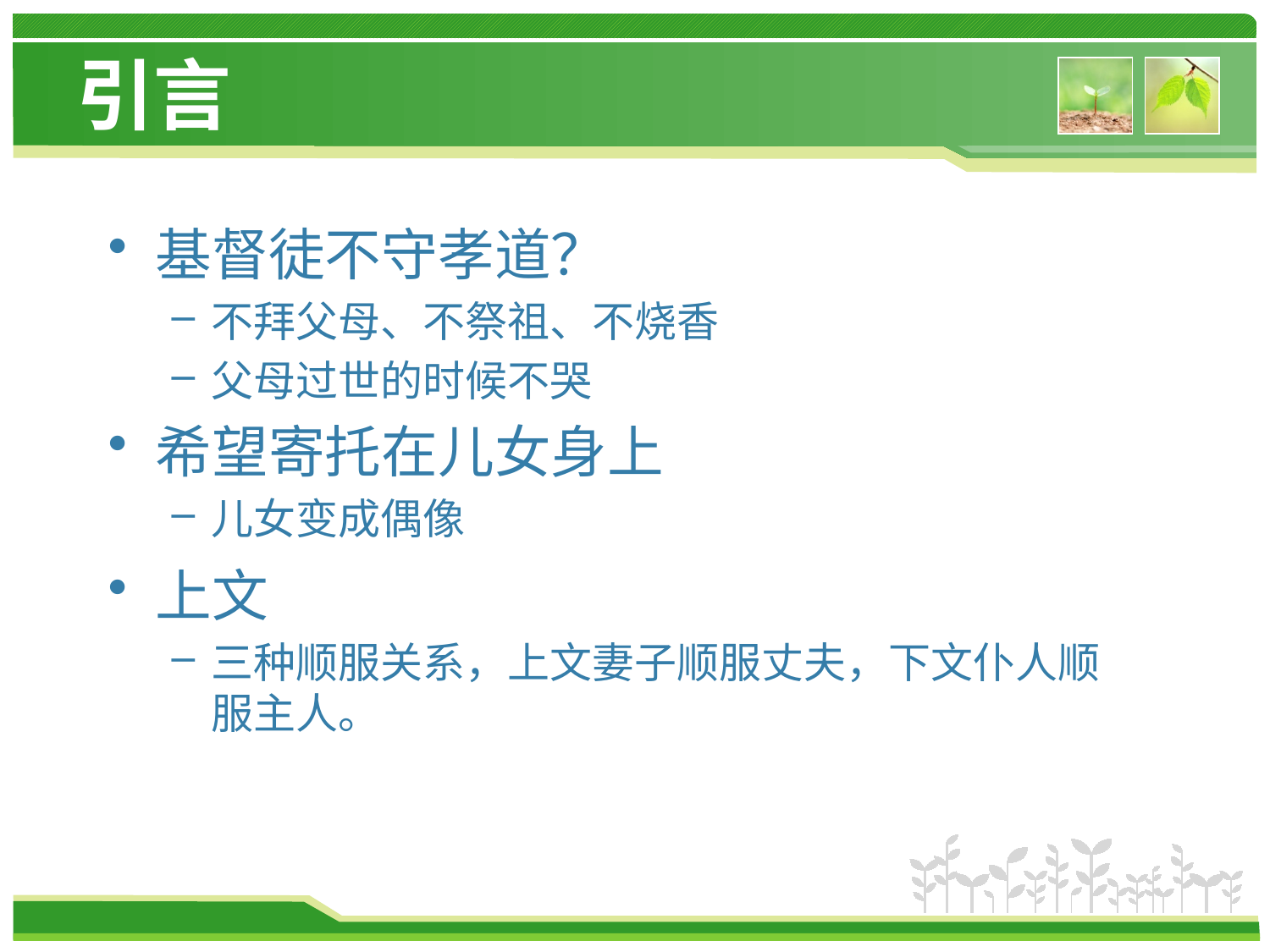

# 引言
基督徒不守孝道？
不拜父母、不祭祖、不烧香
父母过世的时候不哭
希望寄托在儿女身上
儿女变成偶像
上文
三种顺服关系，上文妻子顺服丈夫，下文仆人顺服主人。